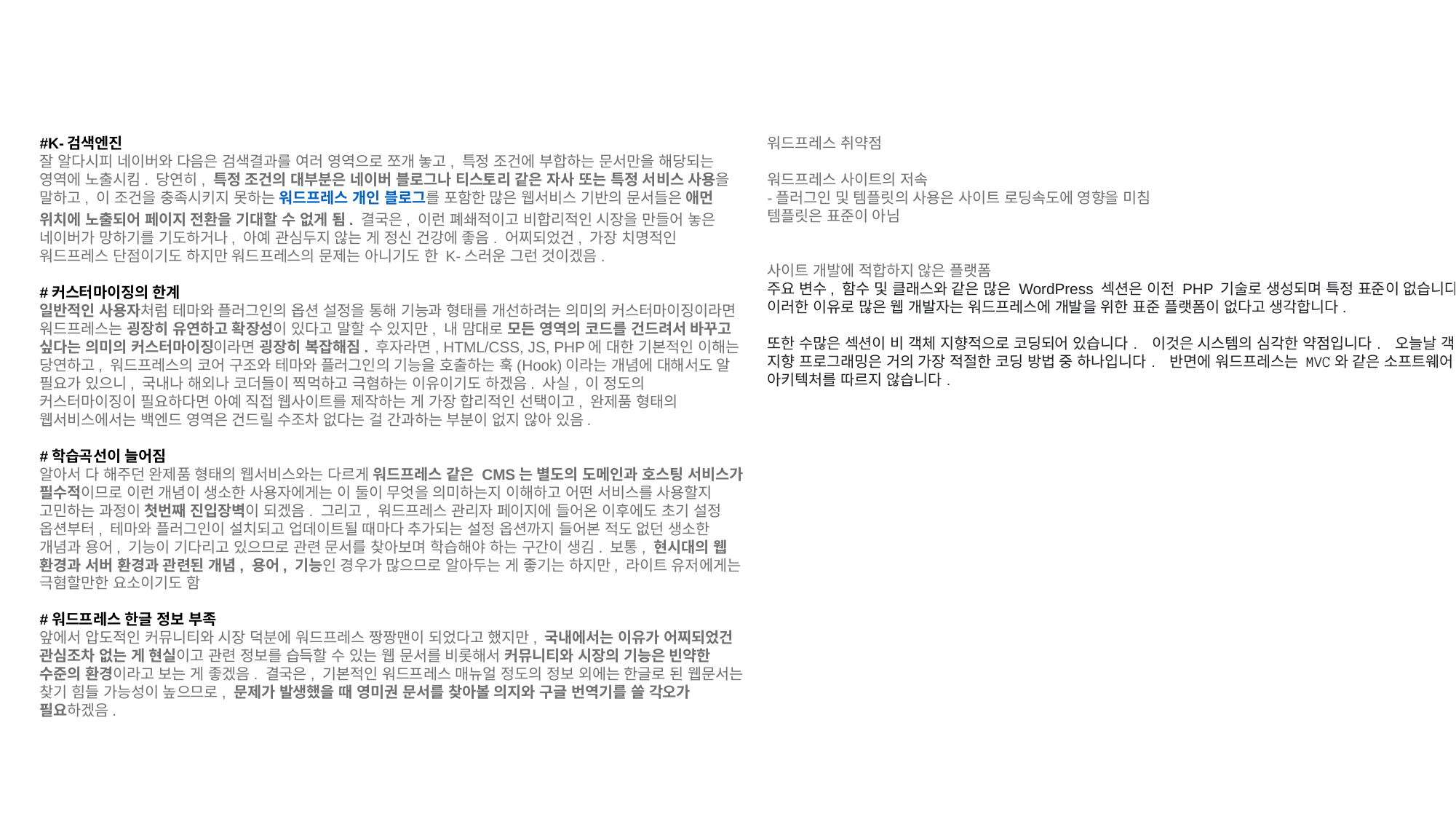

#K-검색엔진
잘 알다시피 네이버와 다음은 검색결과를 여러 영역으로 쪼개 놓고, 특정 조건에 부합하는 문서만을 해당되는 영역에 노출시킴. 당연히, 특정 조건의 대부분은 네이버 블로그나 티스토리 같은 자사 또는 특정 서비스 사용을 말하고, 이 조건을 충족시키지 못하는 워드프레스 개인 블로그를 포함한 많은 웹서비스 기반의 문서들은 애먼 위치에 노출되어 페이지 전환을 기대할 수 없게 됨. 결국은, 이런 폐쇄적이고 비합리적인 시장을 만들어 놓은 네이버가 망하기를 기도하거나, 아예 관심두지 않는 게 정신 건강에 좋음. 어찌되었건, 가장 치명적인 워드프레스 단점이기도 하지만 워드프레스의 문제는 아니기도 한 K-스러운 그런 것이겠음.

#커스터마이징의 한계
일반적인 사용자처럼 테마와 플러그인의 옵션 설정을 통해 기능과 형태를 개선하려는 의미의 커스터마이징이라면 워드프레스는 굉장히 유연하고 확장성이 있다고 말할 수 있지만, 내 맘대로 모든 영역의 코드를 건드려서 바꾸고 싶다는 의미의 커스터마이징이라면 굉장히 복잡해짐. 후자라면, HTML/CSS, JS, PHP에 대한 기본적인 이해는 당연하고, 워드프레스의 코어 구조와 테마와 플러그인의 기능을 호출하는 훅(Hook)이라는 개념에 대해서도 알 필요가 있으니, 국내나 해외나 코더들이 찍먹하고 극혐하는 이유이기도 하겠음. 사실, 이 정도의 커스터마이징이 필요하다면 아예 직접 웹사이트를 제작하는 게 가장 합리적인 선택이고, 완제품 형태의 웹서비스에서는 백엔드 영역은 건드릴 수조차 없다는 걸 간과하는 부분이 없지 않아 있음.

#학습곡선이 늘어짐
알아서 다 해주던 완제품 형태의 웹서비스와는 다르게 워드프레스 같은 CMS는 별도의 도메인과 호스팅 서비스가 필수적이므로 이런 개념이 생소한 사용자에게는 이 둘이 무엇을 의미하는지 이해하고 어떤 서비스를 사용할지 고민하는 과정이 첫번째 진입장벽이 되겠음. 그리고, 워드프레스 관리자 페이지에 들어온 이후에도 초기 설정 옵션부터, 테마와 플러그인이 설치되고 업데이트될 때마다 추가되는 설정 옵션까지 들어본 적도 없던 생소한 개념과 용어, 기능이 기다리고 있으므로 관련 문서를 찾아보며 학습해야 하는 구간이 생김. 보통, 현시대의 웹 환경과 서버 환경과 관련된 개념, 용어, 기능인 경우가 많으므로 알아두는 게 좋기는 하지만, 라이트 유저에게는 극혐할만한 요소이기도 함

#워드프레스 한글 정보 부족
앞에서 압도적인 커뮤니티와 시장 덕분에 워드프레스 짱짱맨이 되었다고 했지만, 국내에서는 이유가 어찌되었건 관심조차 없는 게 현실이고 관련 정보를 습득할 수 있는 웹 문서를 비롯해서 커뮤니티와 시장의 기능은 빈약한 수준의 환경이라고 보는 게 좋겠음. 결국은, 기본적인 워드프레스 매뉴얼 정도의 정보 외에는 한글로 된 웹문서는 찾기 힘들 가능성이 높으므로, 문제가 발생했을 때 영미권 문서를 찾아볼 의지와 구글 번역기를 쓸 각오가 필요하겠음.
워드프레스 취약점

워드프레스 사이트의 저속
-플러그인 및 템플릿의 사용은 사이트 로딩속도에 영향을 미침
템플릿은 표준이 아님

사이트 개발에 적합하지 않은 플랫폼
주요 변수, 함수 및 클래스와 같은 많은 WordPress 섹션은 이전 PHP 기술로 생성되며 특정 표준이 없습니다. 이러한 이유로 많은 웹 개발자는 워드프레스에 개발을 위한 표준 플랫폼이 없다고 생각합니다.

또한 수많은 섹션이 비 객체 지향적으로 코딩되어 있습니다. 이것은 시스템의 심각한 약점입니다. 오늘날 객체 지향 프로그래밍은 거의 가장 적절한 코딩 방법 중 하나입니다. 반면에 워드프레스는 MVC와 같은 소프트웨어 아키텍처를 따르지 않습니다.